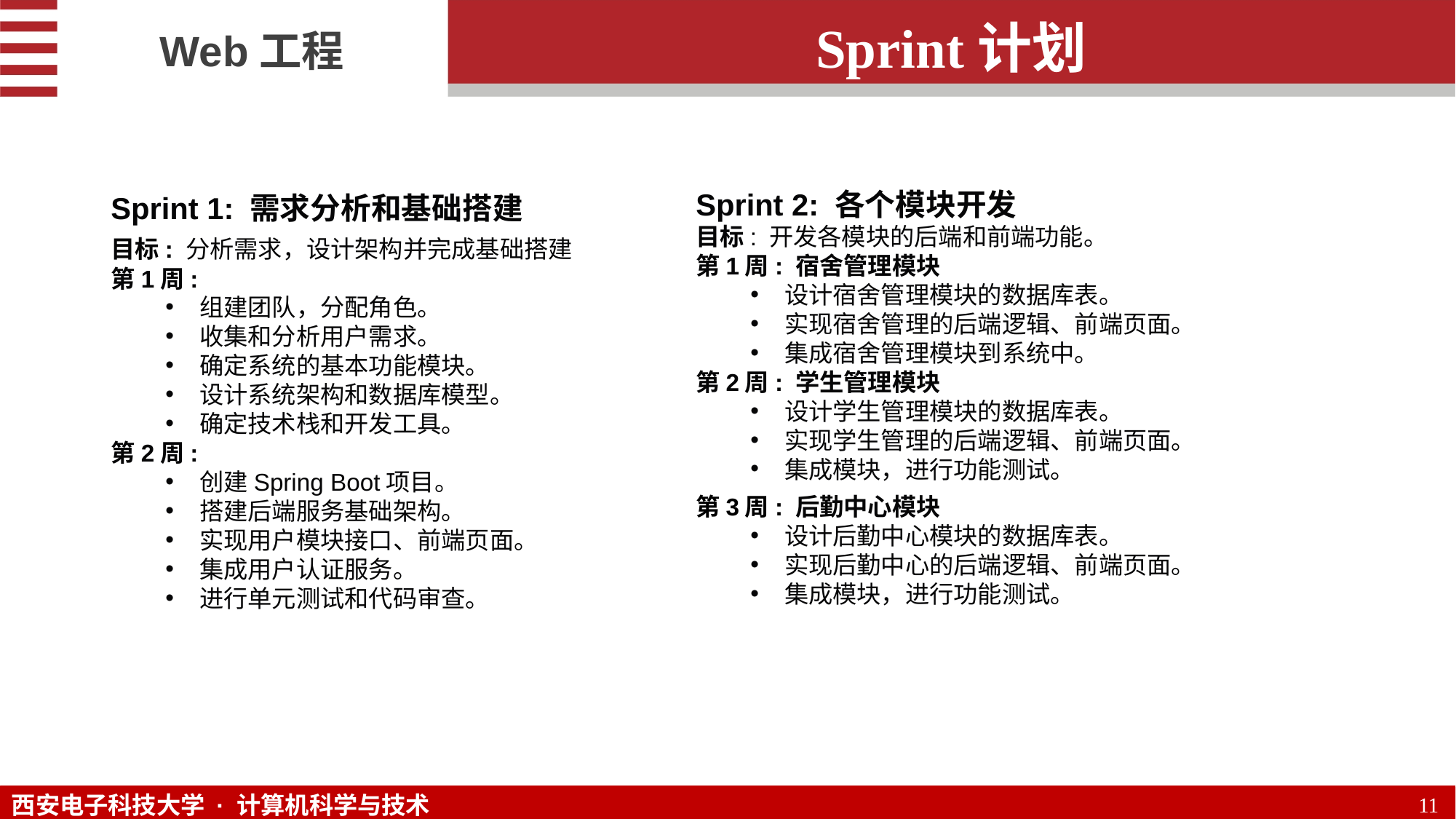

Sprint计划
Sprint 1: 需求分析和基础搭建
目标: 分析需求，设计架构并完成基础搭建
第1周:
组建团队，分配角色。
收集和分析用户需求。
确定系统的基本功能模块。
设计系统架构和数据库模型。
确定技术栈和开发工具。
第2周:
创建Spring Boot项目。
搭建后端服务基础架构。
实现用户模块接口、前端页面。
集成用户认证服务。
进行单元测试和代码审查。
Sprint 2: 各个模块开发
目标: 开发各模块的后端和前端功能。
第1周: 宿舍管理模块
设计宿舍管理模块的数据库表。
实现宿舍管理的后端逻辑、前端页面。
集成宿舍管理模块到系统中。
第2周: 学生管理模块
设计学生管理模块的数据库表。
实现学生管理的后端逻辑、前端页面。
集成模块，进行功能测试。
第3周: 后勤中心模块
设计后勤中心模块的数据库表。
实现后勤中心的后端逻辑、前端页面。
集成模块，进行功能测试。
11